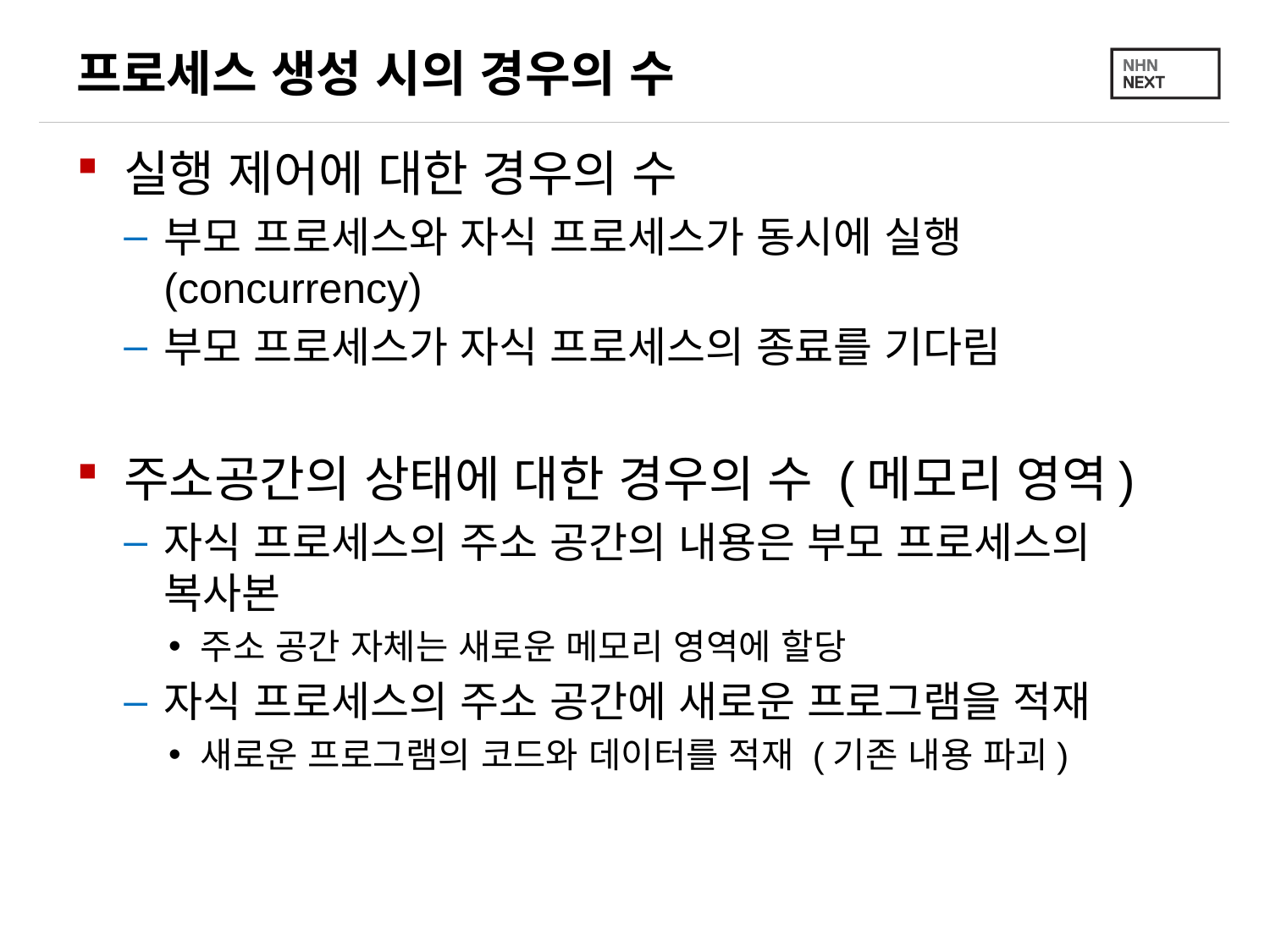

# 프로세스 생성 시의 경우의 수
실행 제어에 대한 경우의 수
부모 프로세스와 자식 프로세스가 동시에 실행 (concurrency)
부모 프로세스가 자식 프로세스의 종료를 기다림

주소공간의 상태에 대한 경우의 수 (메모리 영역)
자식 프로세스의 주소 공간의 내용은 부모 프로세스의 복사본
주소 공간 자체는 새로운 메모리 영역에 할당
자식 프로세스의 주소 공간에 새로운 프로그램을 적재
새로운 프로그램의 코드와 데이터를 적재 (기존 내용 파괴)